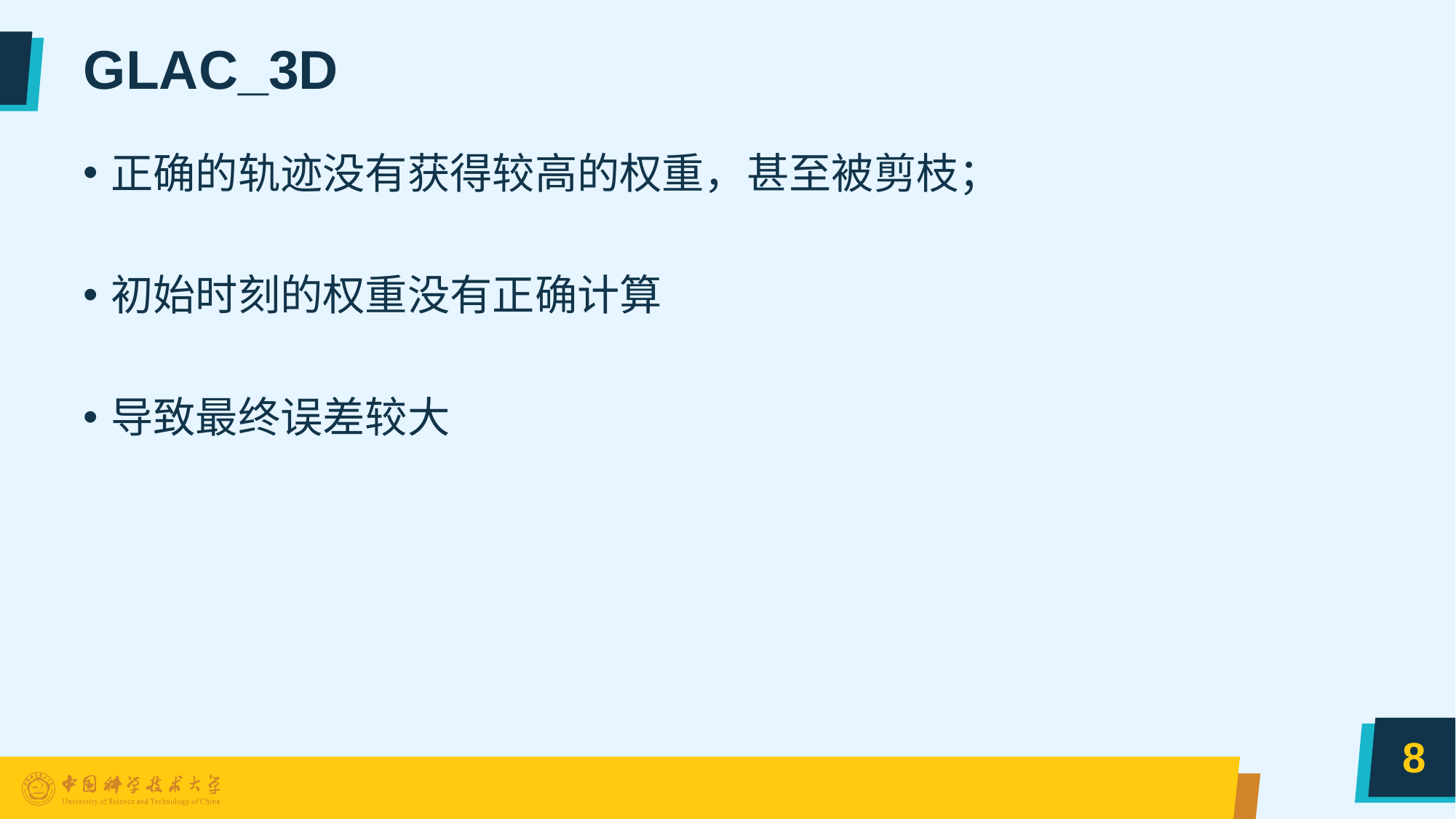

# GLAC_3D
正确的轨迹没有获得较高的权重，甚至被剪枝；

初始时刻的权重没有正确计算

导致最终误差较大

8